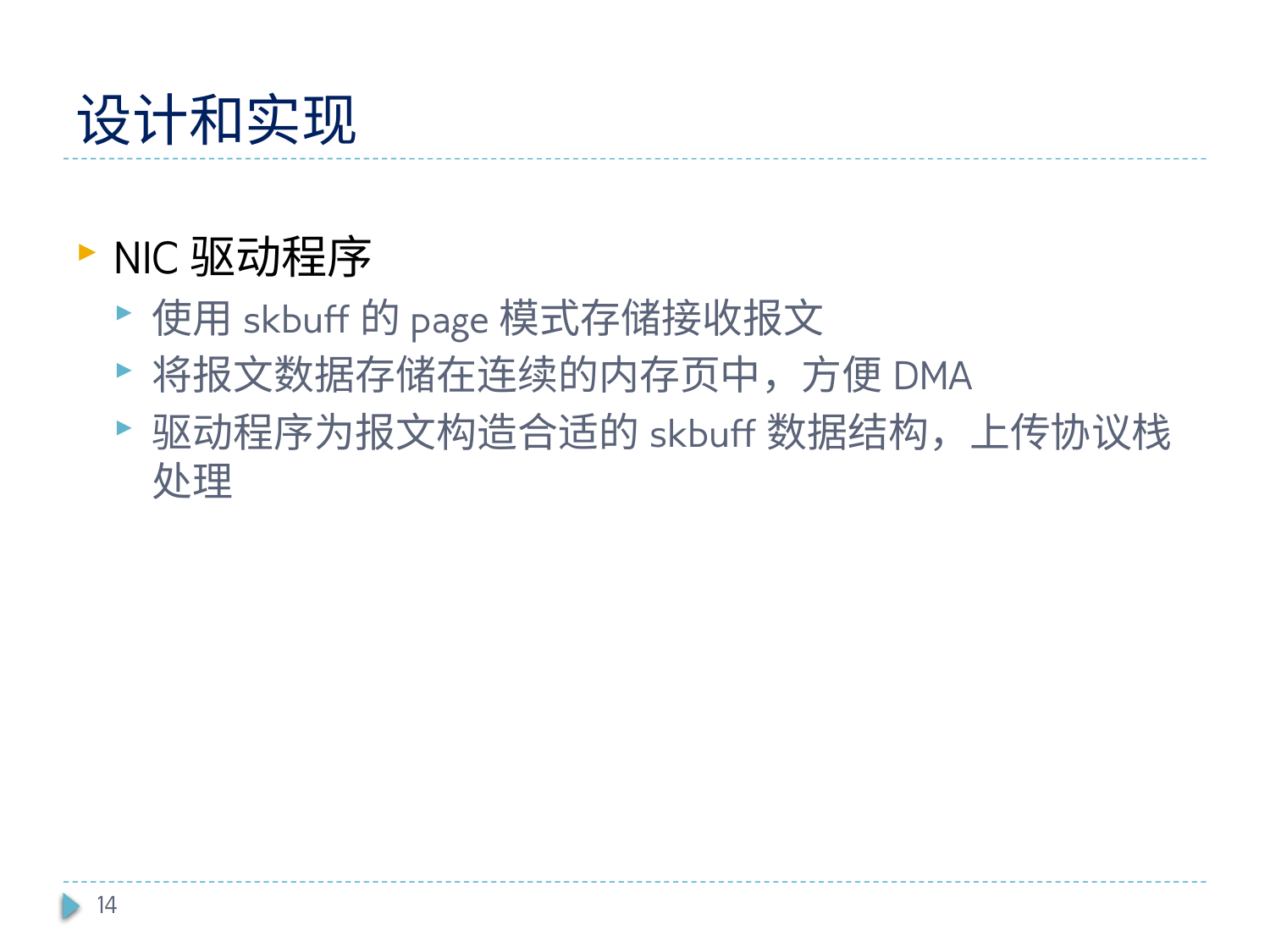

# 设计和实现
NIC驱动程序
使用skbuff的page模式存储接收报文
将报文数据存储在连续的内存页中，方便DMA
驱动程序为报文构造合适的skbuff数据结构，上传协议栈处理
14